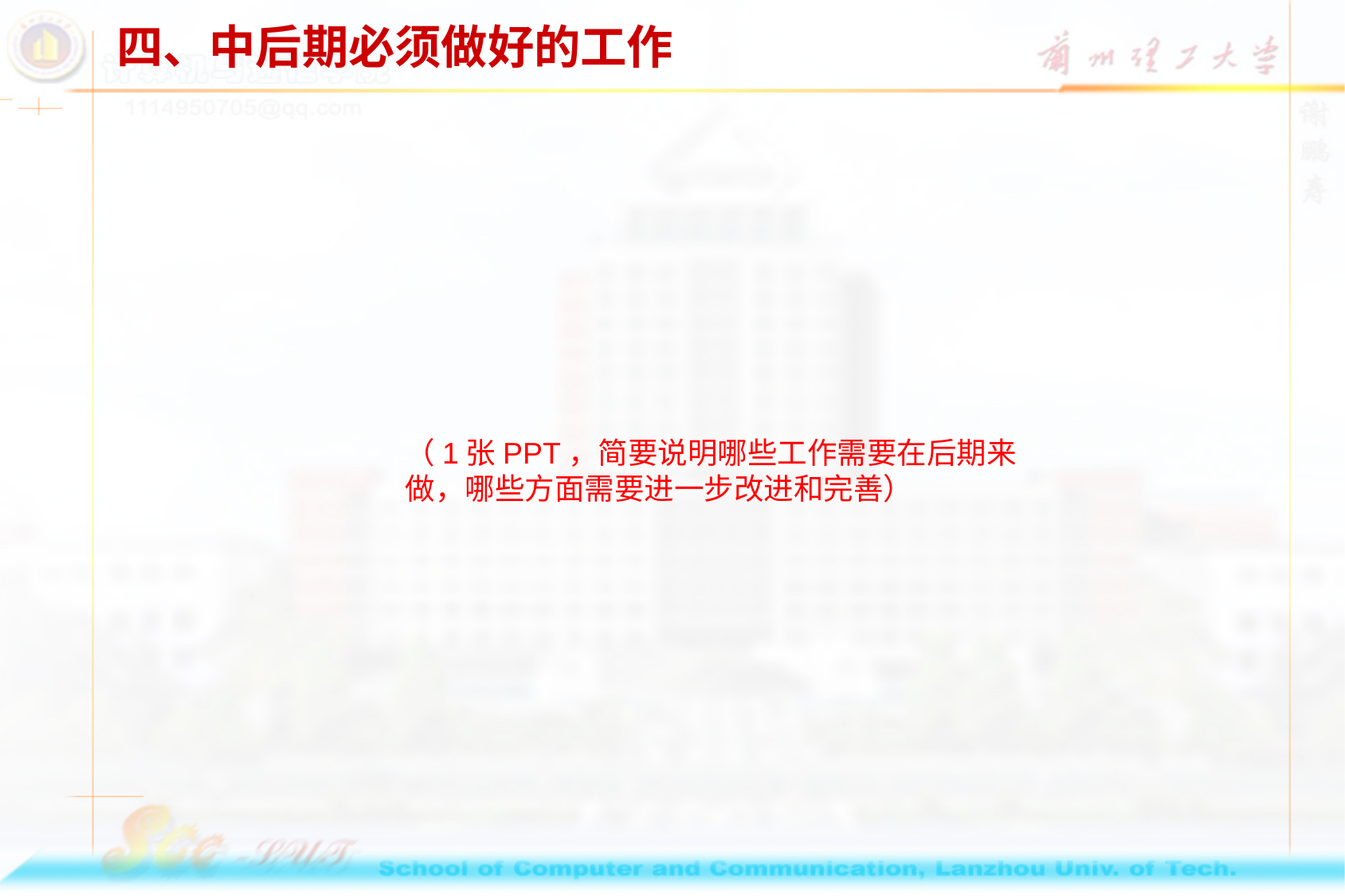

# 四、中后期必须做好的工作

（1张PPT，简要说明哪些工作需要在后期来做，哪些方面需要进一步改进和完善）